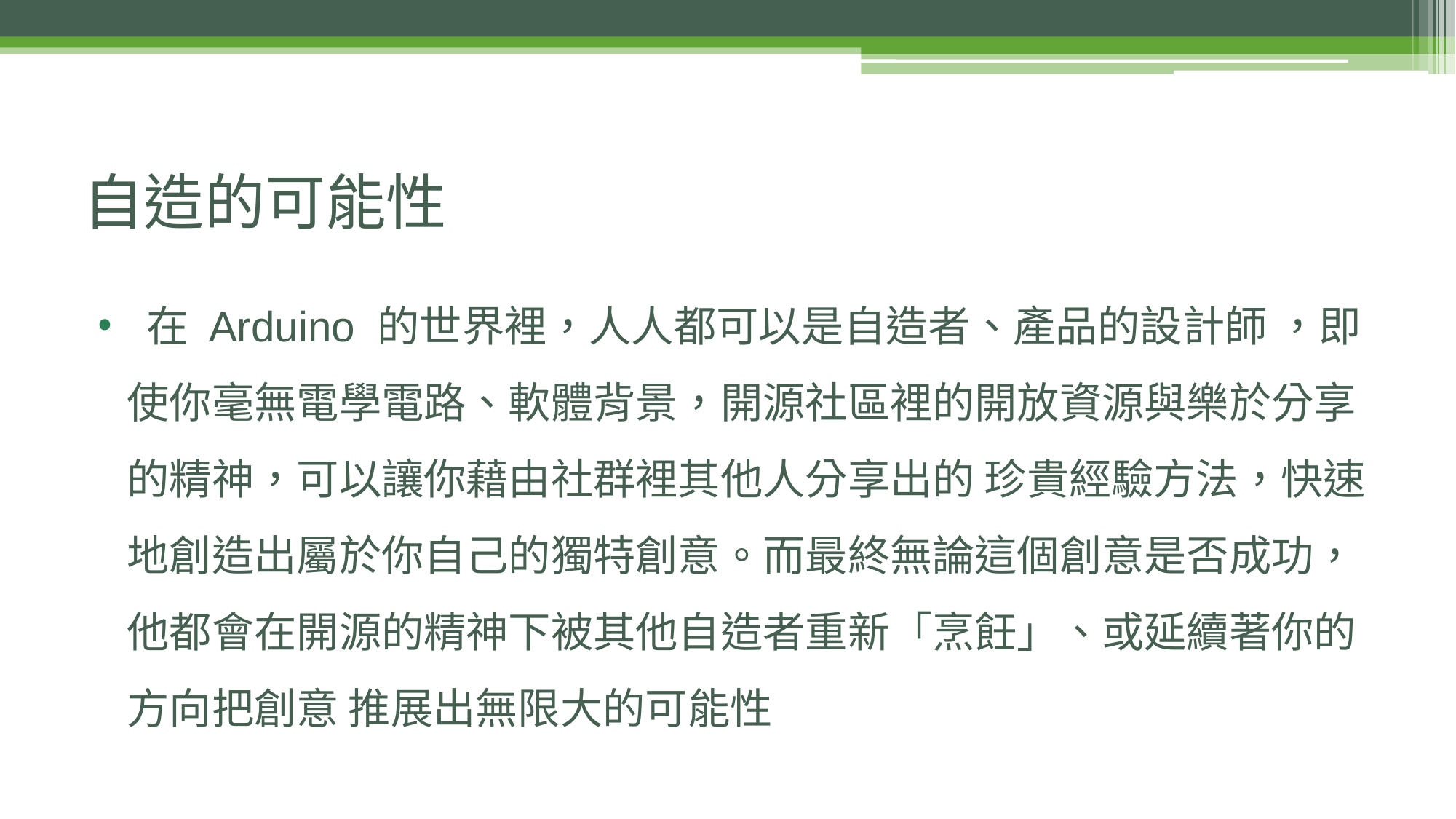

# 自造的可能性
 在 Arduino 的世界裡，人人都可以是自造者、產品的設計師 ，即使你毫無電學電路、軟體背景，開源社區裡的開放資源與樂於分享的精神，可以讓你藉由社群裡其他人分享出的 珍貴經驗方法，快速地創造出屬於你自己的獨特創意。而最終無論這個創意是否成功，他都會在開源的精神下被其他自造者重新「烹飪」、或延續著你的方向把創意 推展出無限大的可能性